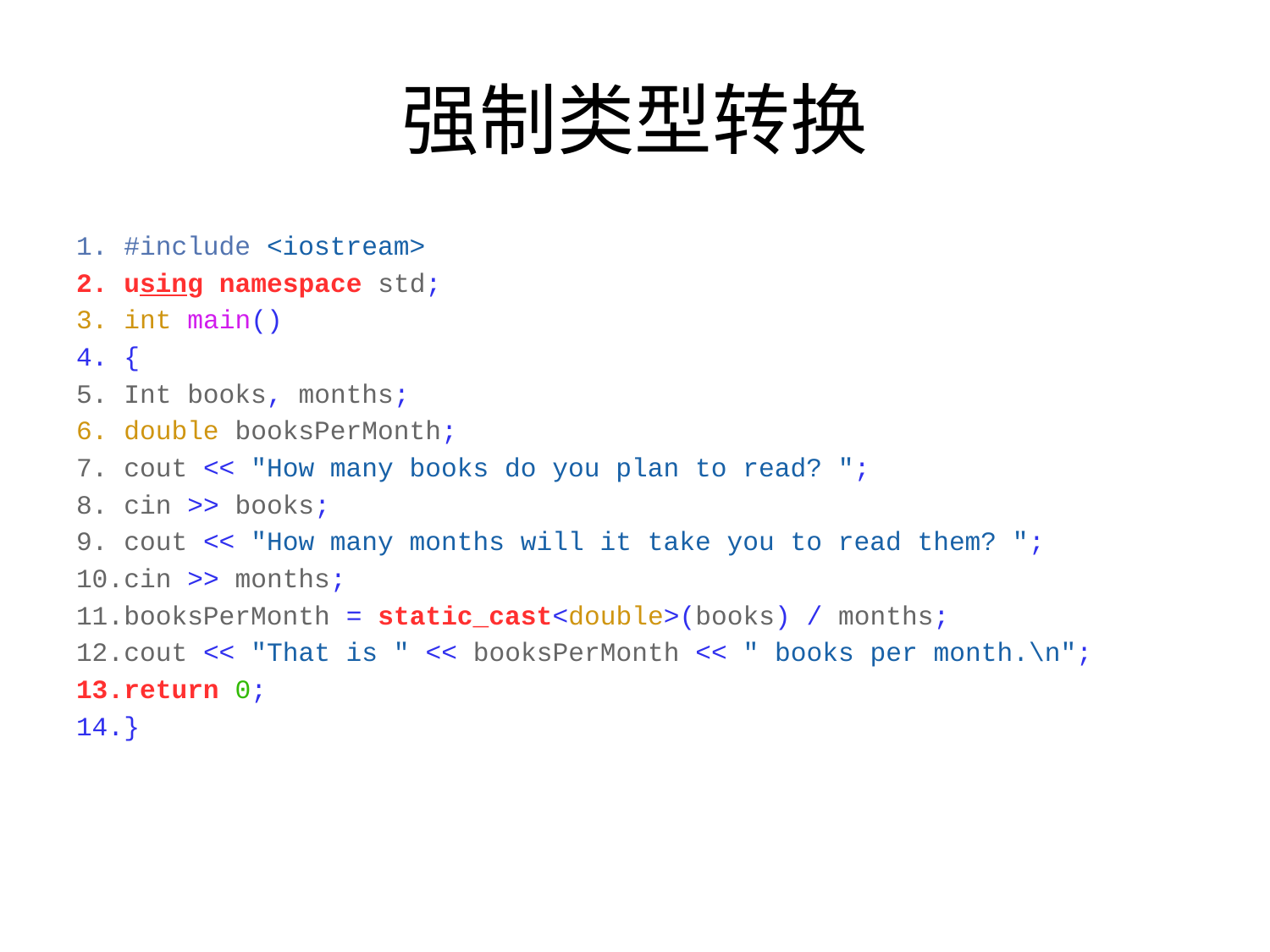

# 强制类型转换
#include <iostream>
using namespace std;
int main()
{
Int books, months;
double booksPerMonth;
cout << "How many books do you plan to read? ";
cin >> books;
cout << "How many months will it take you to read them? ";
cin >> months;
booksPerMonth = static_cast<double>(books) / months;
cout << "That is " << booksPerMonth << " books per month.\n";
return 0;
}